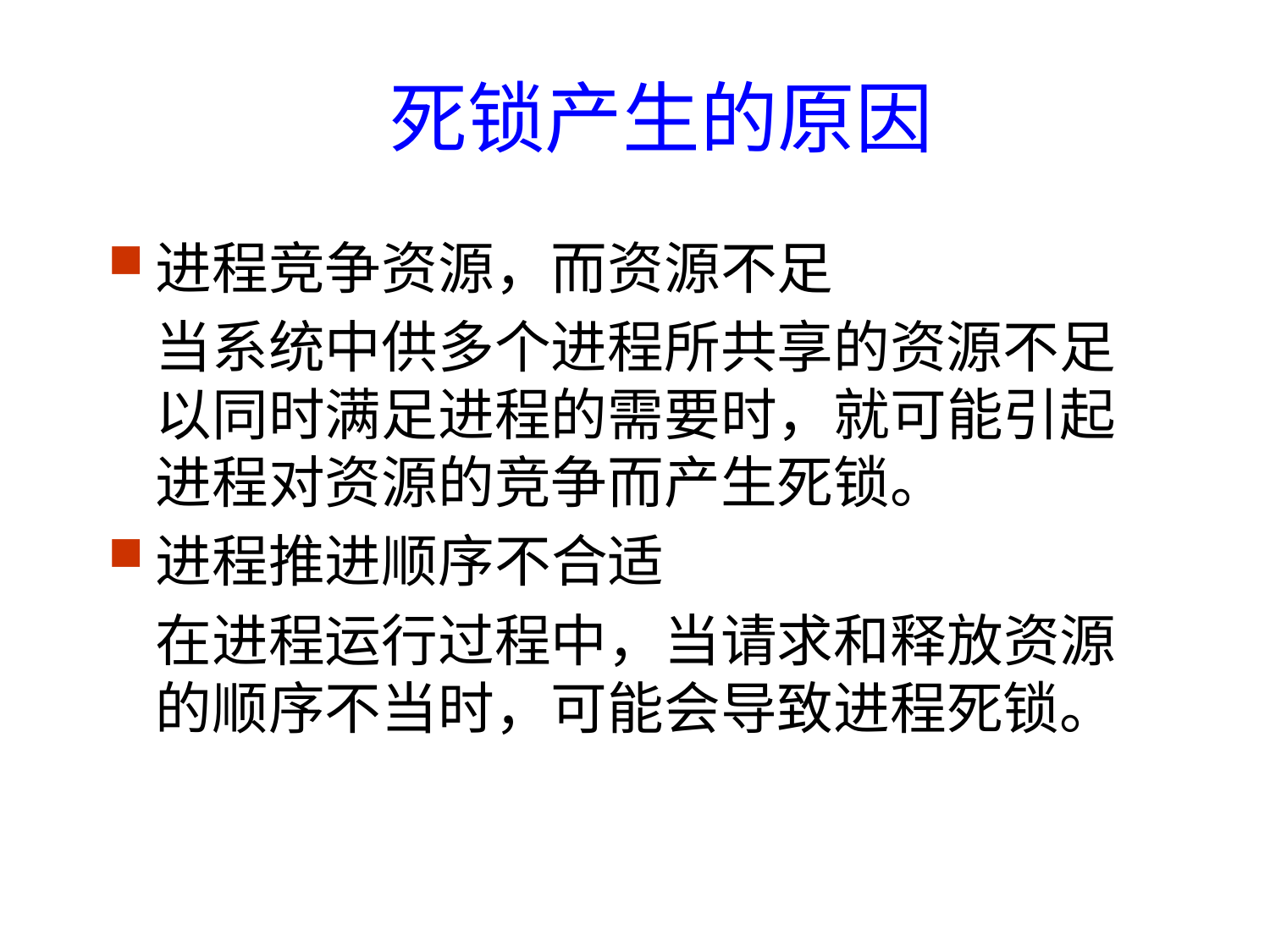

# 死锁产生的原因
进程竞争资源，而资源不足
	当系统中供多个进程所共享的资源不足以同时满足进程的需要时，就可能引起进程对资源的竞争而产生死锁。
进程推进顺序不合适
	在进程运行过程中，当请求和释放资源的顺序不当时，可能会导致进程死锁。